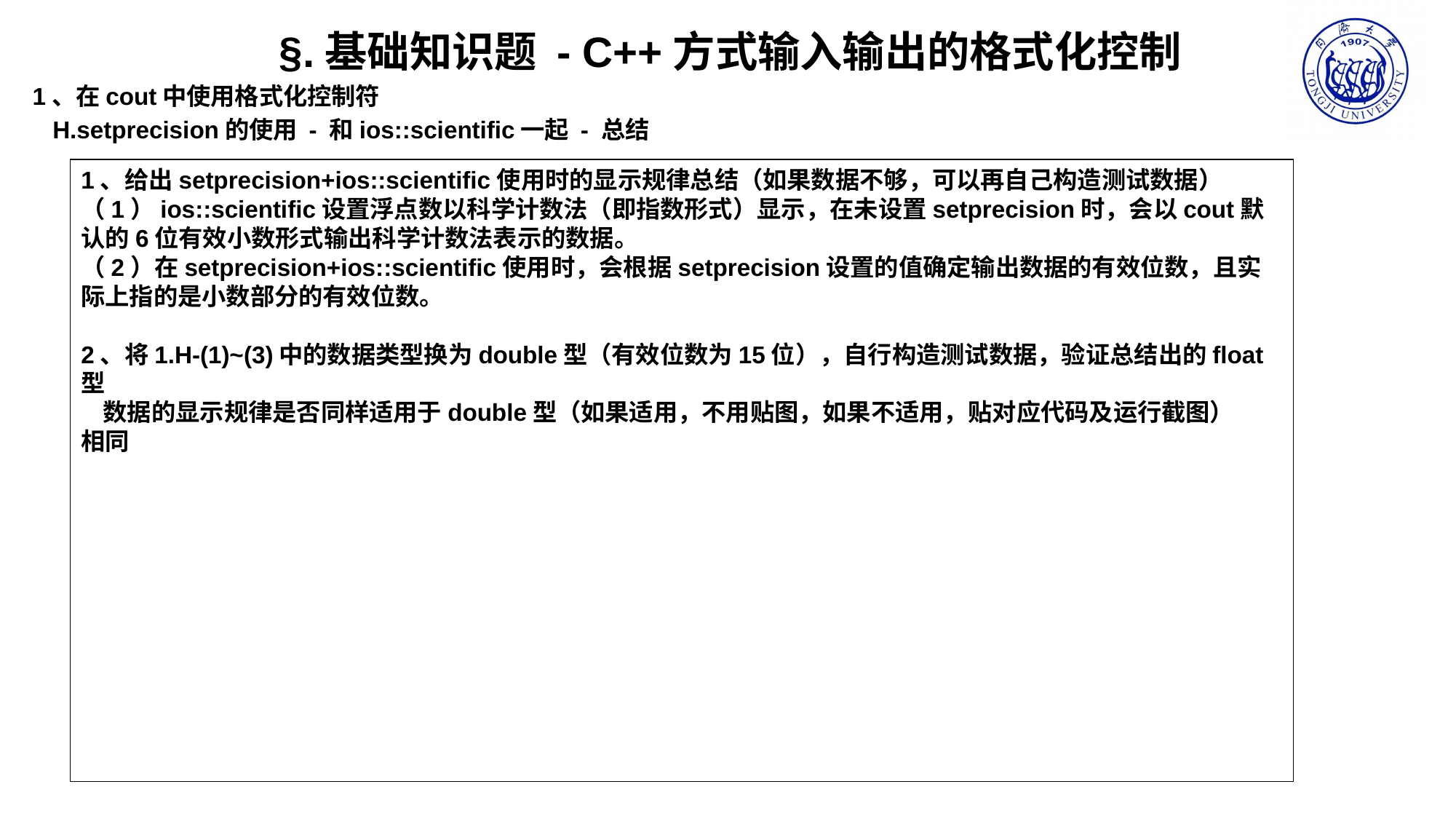

§.基础知识题 - C++方式输入输出的格式化控制
1、在cout中使用格式化控制符
   H.setprecision的使用 - 和ios::scientific一起 - 总结
1、给出setprecision+ios::scientific使用时的显示规律总结（如果数据不够，可以再自己构造测试数据）
（1）ios::scientific设置浮点数以科学计数法（即指数形式）显示，在未设置setprecision时，会以cout默认的6位有效小数形式输出科学计数法表示的数据。
（2）在setprecision+ios::scientific使用时，会根据setprecision设置的值确定输出数据的有效位数，且实际上指的是小数部分的有效位数。

2、将1.H-(1)~(3)中的数据类型换为double型（有效位数为15位），自行构造测试数据，验证总结出的float型
   数据的显示规律是否同样适用于double型（如果适用，不用贴图，如果不适用，贴对应代码及运行截图）
相同